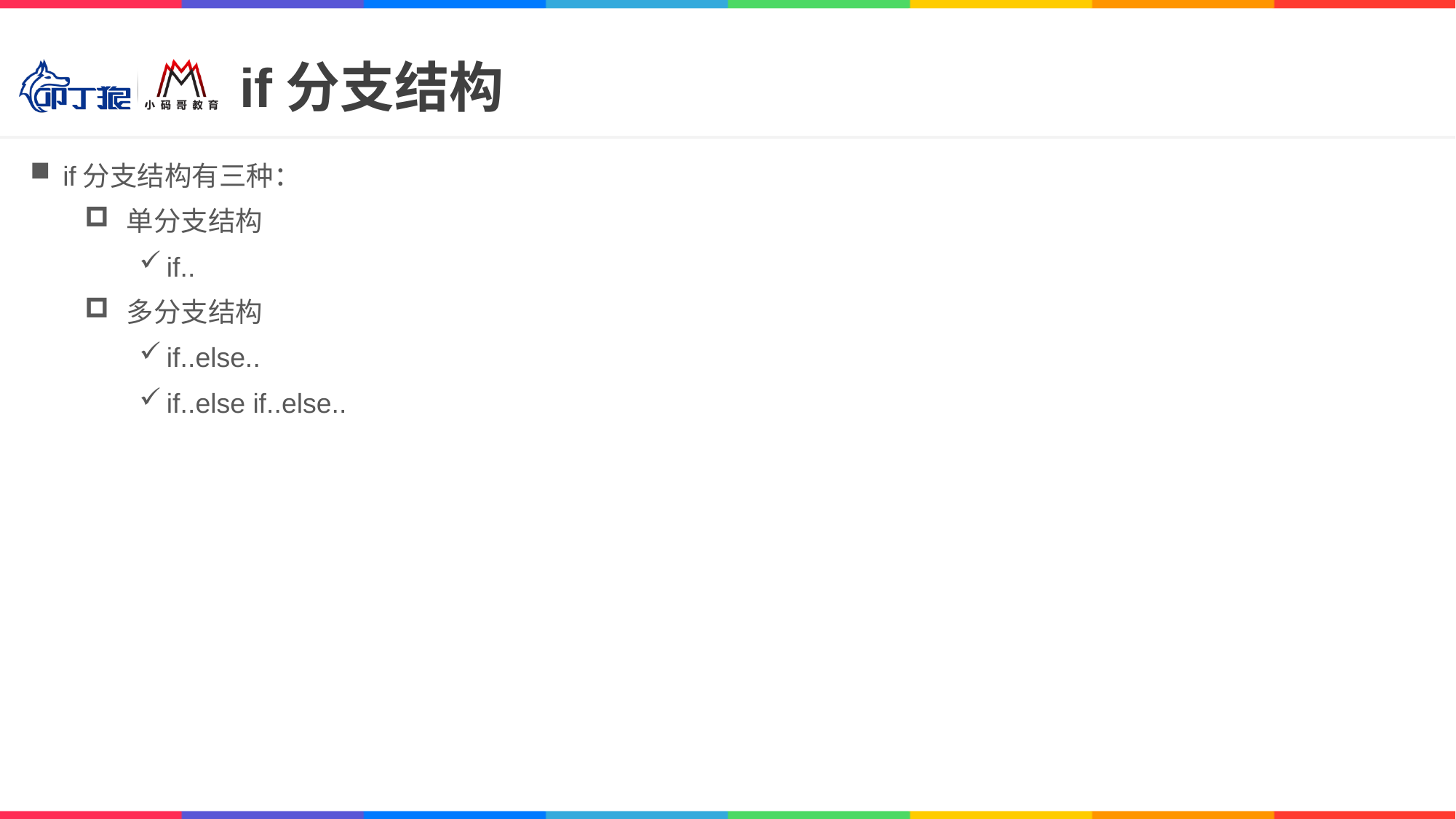

# if分支结构
if分支结构有三种：
单分支结构
if..
多分支结构
if..else..
if..else if..else..